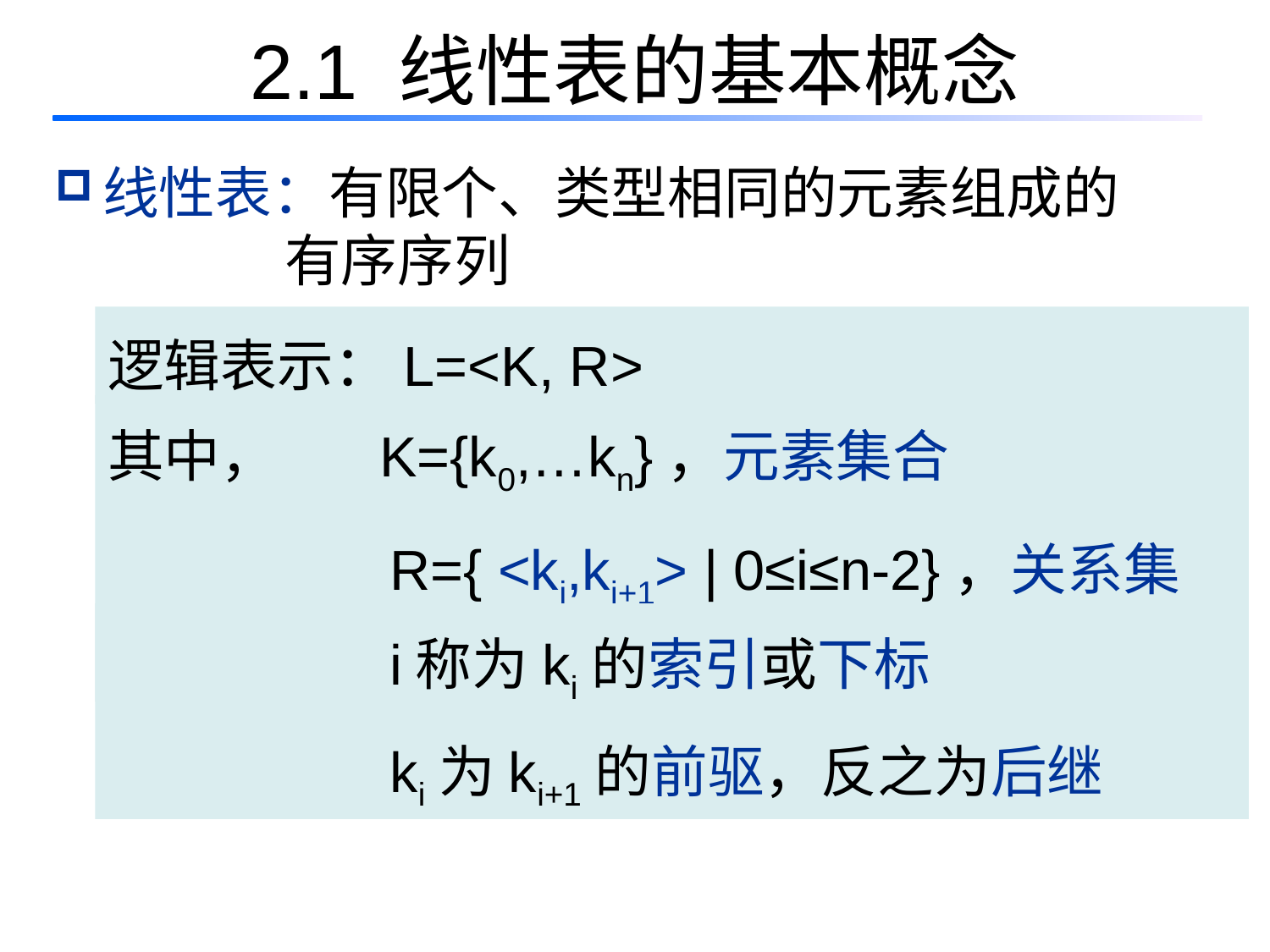

# 2.1 线性表的基本概念

线性表：有限个、类型相同的元素组成的
                 有序序列
逻辑表示：L=<K, R>
其中，       K={k0,…kn}，元素集合
                  R={ <ki,ki+1> | 0≤i≤n-2}，关系集合
                  i称为ki的索引或下标
                  ki为ki+1的前驱，反之为后继